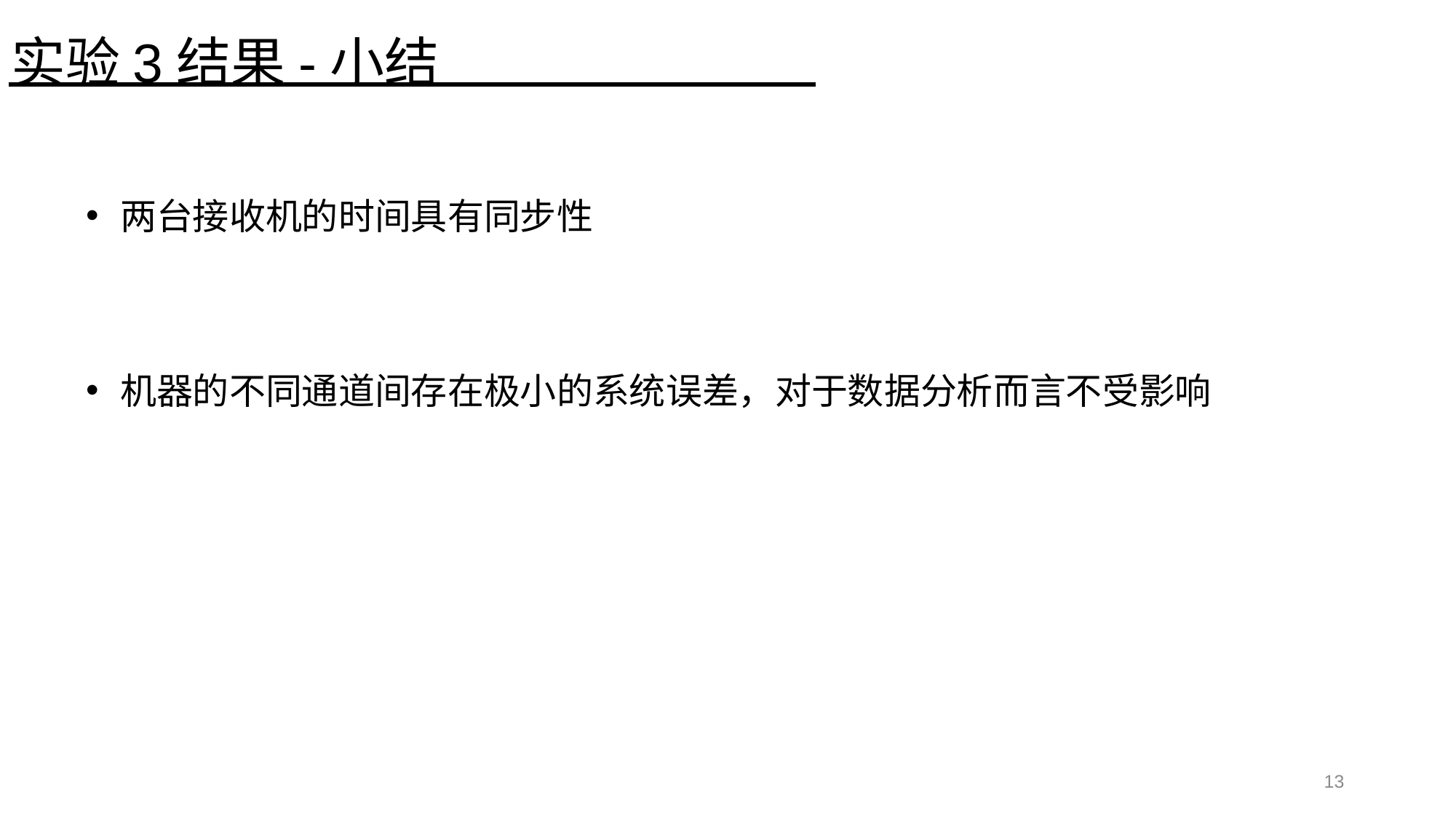

# 实验3结果-小结
两台接收机的时间具有同步性

机器的不同通道间存在极小的系统误差，对于数据分析而言不受影响
13